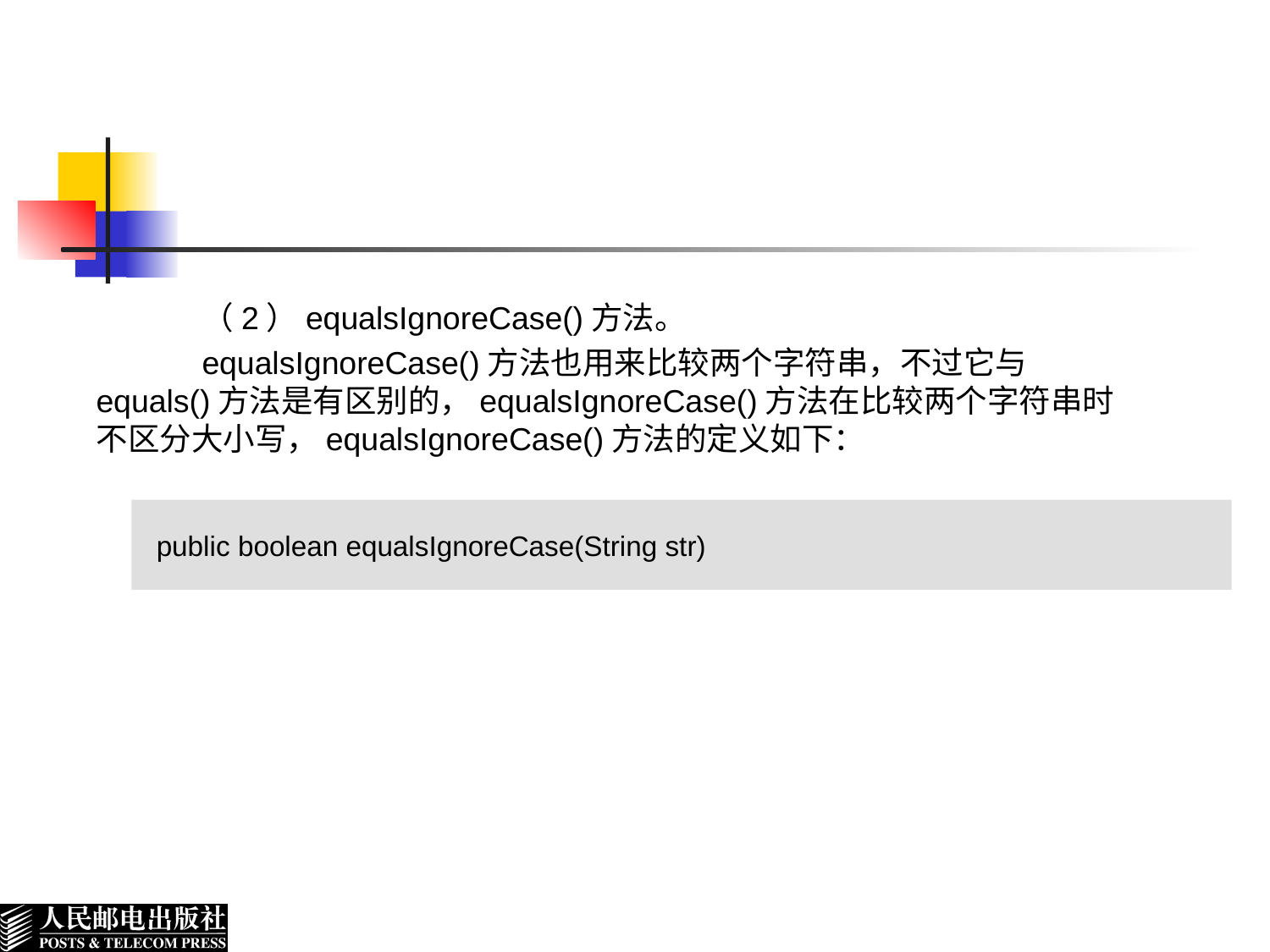

（2）equalsIgnoreCase()方法。
equalsIgnoreCase()方法也用来比较两个字符串，不过它与equals()方法是有区别的，equalsIgnoreCase()方法在比较两个字符串时不区分大小写，equalsIgnoreCase()方法的定义如下：

public boolean equalsIgnoreCase(String str)